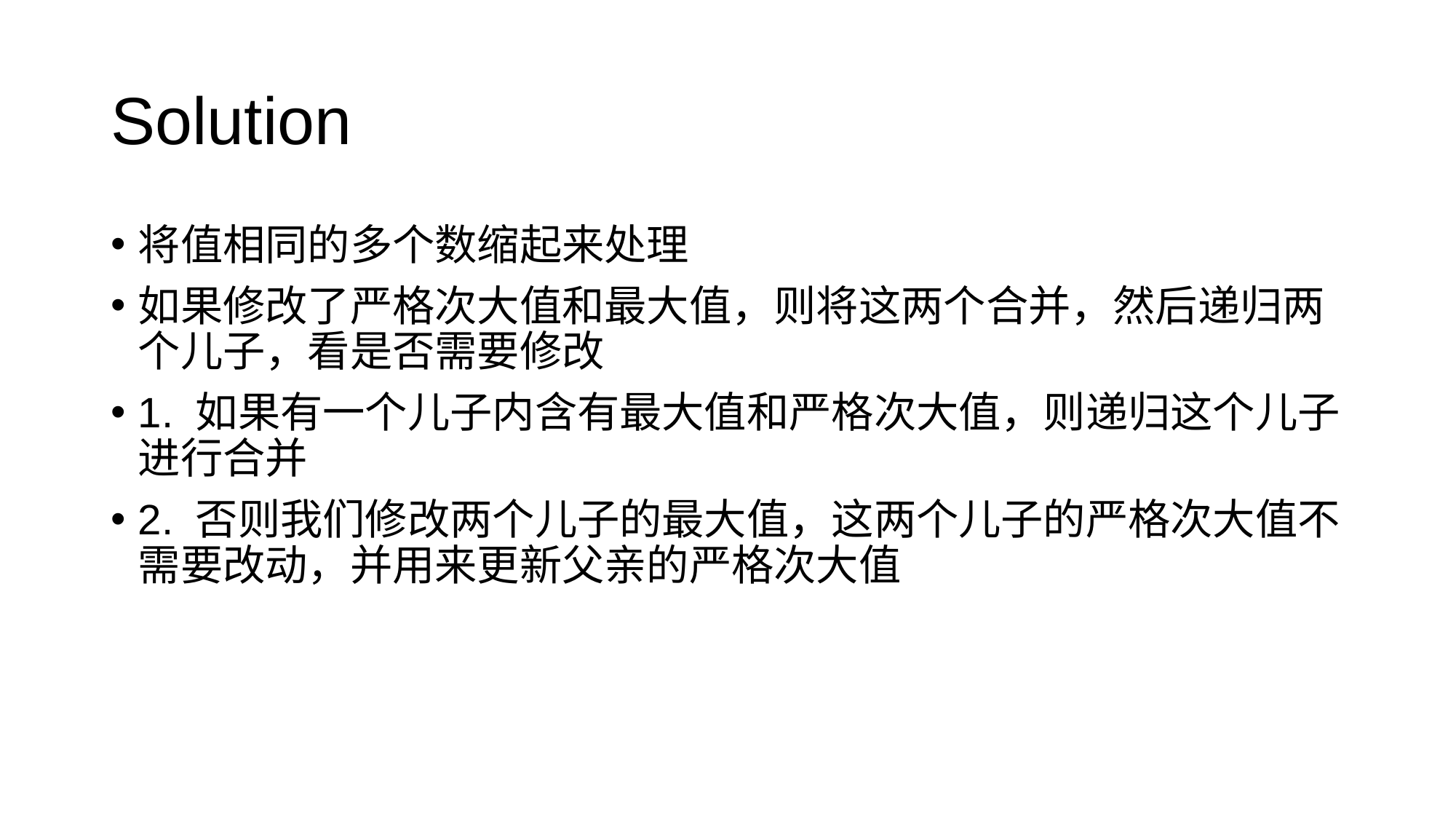

# Solution
将值相同的多个数缩起来处理
如果修改了严格次大值和最大值，则将这两个合并，然后递归两个儿子，看是否需要修改
1. 如果有一个儿子内含有最大值和严格次大值，则递归这个儿子进行合并
2. 否则我们修改两个儿子的最大值，这两个儿子的严格次大值不需要改动，并用来更新父亲的严格次大值